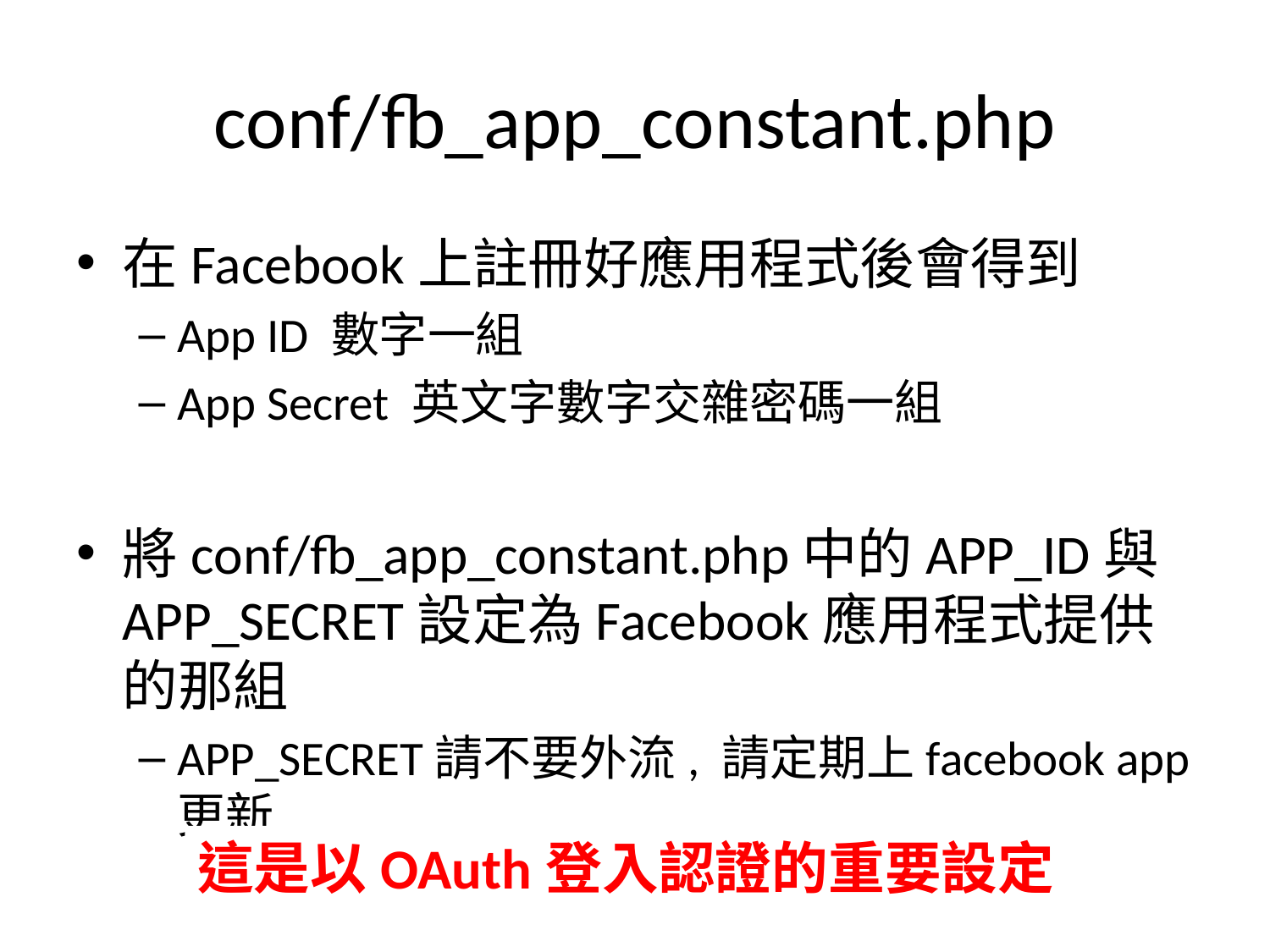

# conf/fb_app_constant.php
在Facebook上註冊好應用程式後會得到
App ID 數字一組
App Secret 英文字數字交雜密碼一組

將conf/fb_app_constant.php中的APP_ID與APP_SECRET設定為Facebook應用程式提供的那組
APP_SECRET請不要外流, 請定期上facebook app更新
這是以OAuth登入認證的重要設定